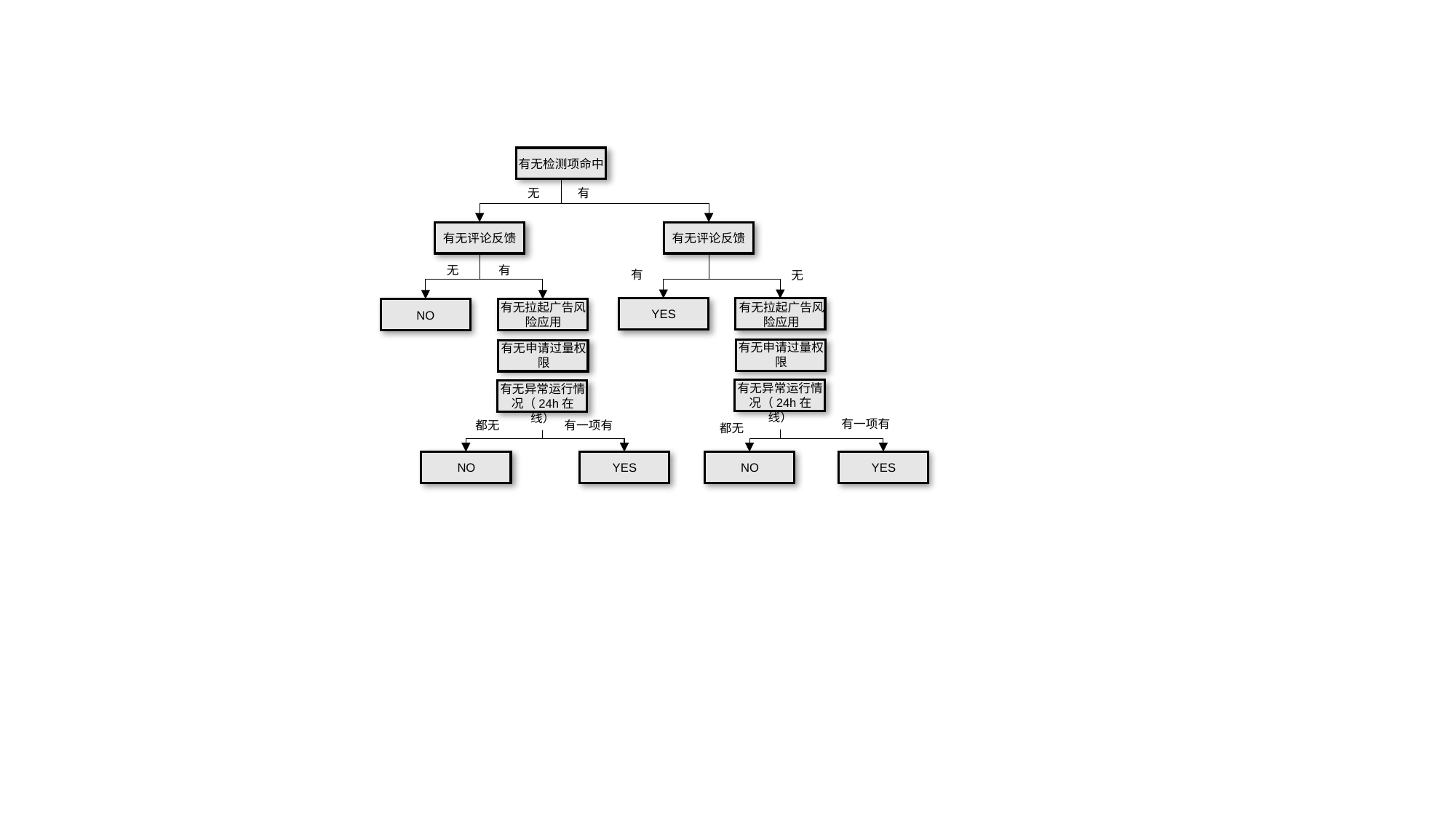

有无检测项命中
无
有

有无评论反馈
有无评论反馈
有
无
有
无
有无拉起广告风险应用

有无拉起广告风险应用

YES

NO
有无申请过量权限

有无申请过量权限

有无异常运行情况（24h在线）

有无异常运行情况（24h在线）

有一项有
有一项有
都无
都无

NO

YES

NO

YES